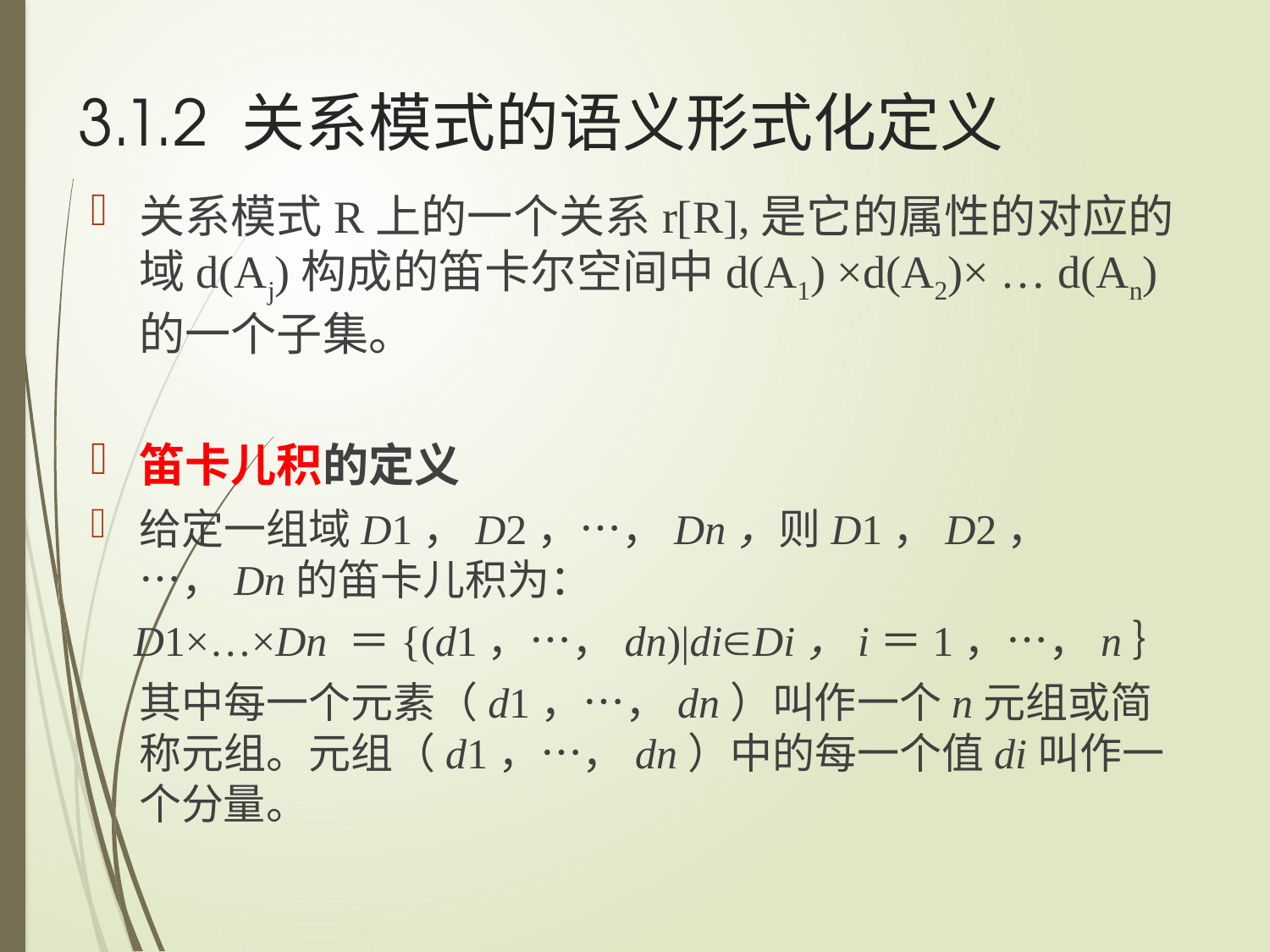

# 3.1.2 关系模式的语义形式化定义
关系模式R上的一个关系r[R],是它的属性的对应的域d(Aj)构成的笛卡尔空间中d(A1) ×d(A2)× … d(An) 的一个子集。

笛卡儿积的定义
给定一组域D1，D2，…，Dn，则D1，D2，…，Dn的笛卡儿积为：
    D1×…×Dn ＝{(d1，…，dn)|di∈Di，i＝1，…，n｝
	其中每一个元素（d1，…，dn）叫作一个n元组或简称元组。元组（d1，…，dn）中的每一个值di叫作一个分量。